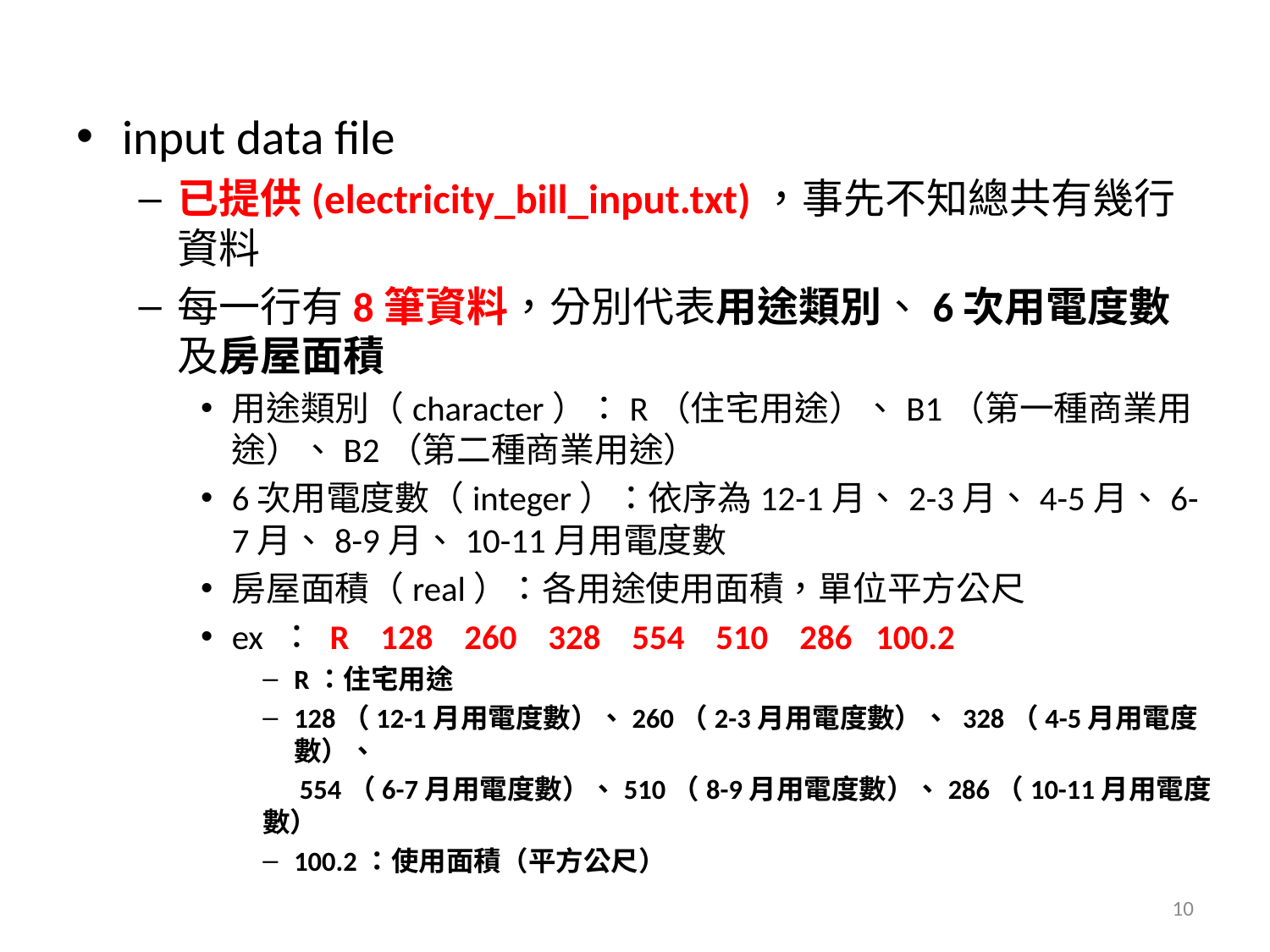

input data file
已提供(electricity_bill_input.txt)，事先不知總共有幾行資料
每一行有8筆資料，分別代表用途類別、6次用電度數及房屋面積
用途類別（character）：R（住宅用途）、B1（第一種商業用途）、B2（第二種商業用途）
6次用電度數（integer）：依序為12-1月、2-3月、4-5月、6-7月、8-9月、10-11月用電度數
房屋面積（real）：各用途使用面積，單位平方公尺
ex ： R    128    260    328    554    510    286   100.2
R：住宅用途
128（12-1月用電度數）、260（2-3月用電度數）、 328（4-5月用電度數）、
      554（6-7月用電度數）、510（8-9月用電度數）、286（10-11月用電度數）
100.2：使用面積（平方公尺）

10